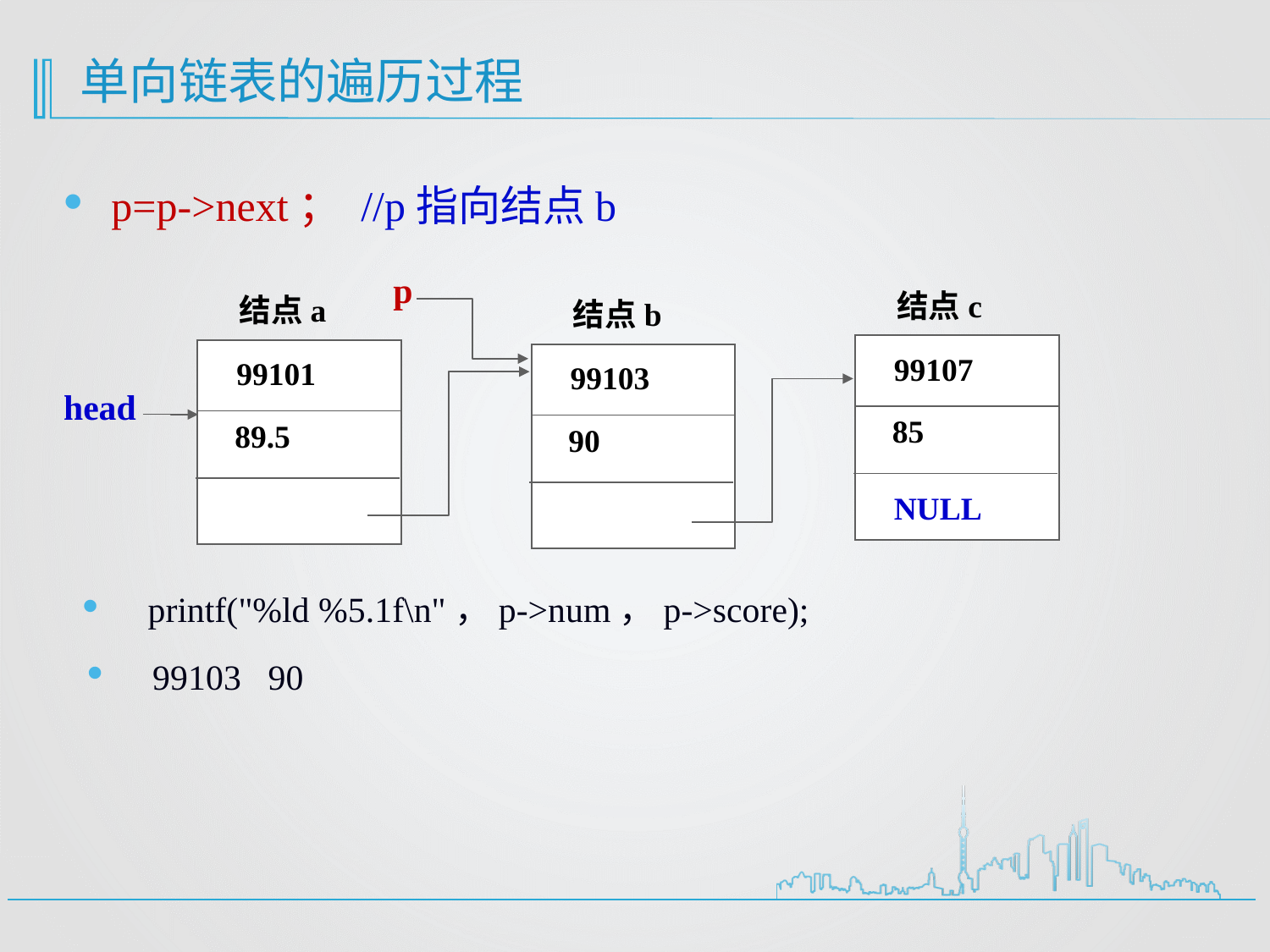

# 单向链表的遍历过程
p=p->next； //p指向结点b
p
   结点c

  99107
  85
  NULL
   结点a

  99101
  89.5

   结点b

  99103
  90

head
  printf("%ld %5.1f\n"，p->num，p->score);
  99103   90